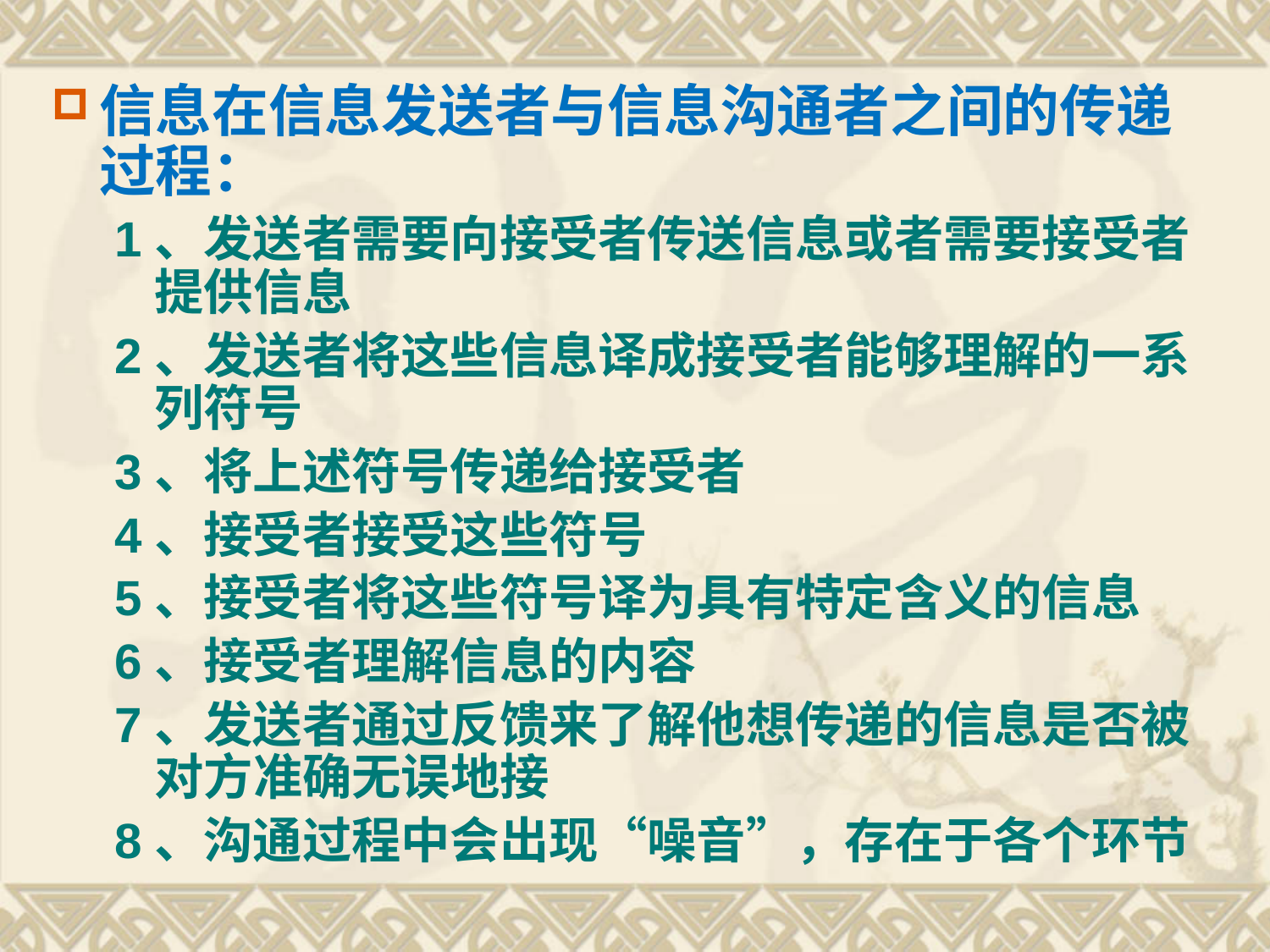

信息在信息发送者与信息沟通者之间的传递过程：
1、发送者需要向接受者传送信息或者需要接受者提供信息
2、发送者将这些信息译成接受者能够理解的一系列符号
3、将上述符号传递给接受者
4、接受者接受这些符号
5、接受者将这些符号译为具有特定含义的信息
6、接受者理解信息的内容
7、发送者通过反馈来了解他想传递的信息是否被对方准确无误地接
8、沟通过程中会出现“噪音”，存在于各个环节